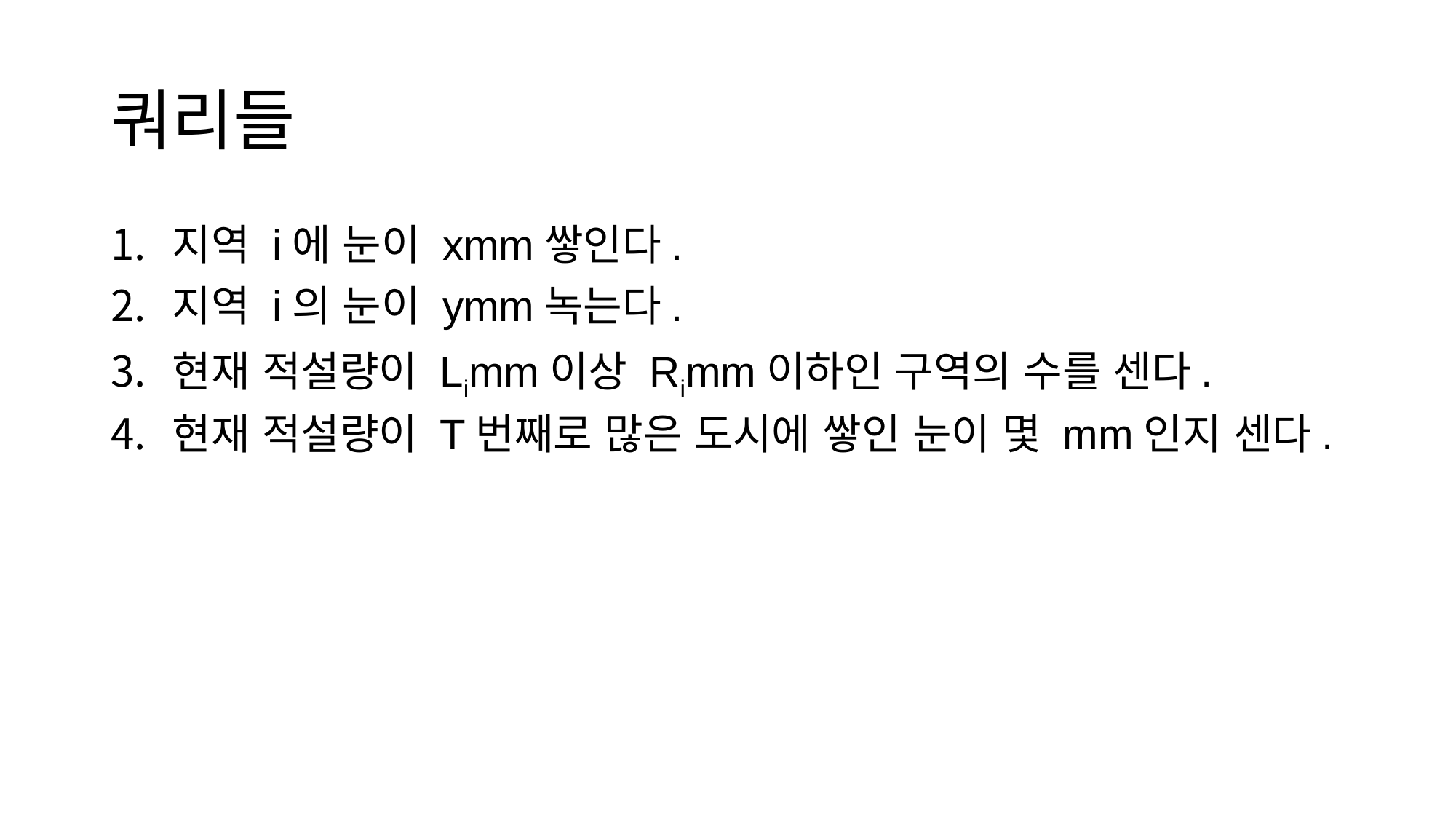

# 쿼리들
지역 i에 눈이 xmm쌓인다.
지역 i의 눈이 ymm녹는다.
현재 적설량이 Limm이상 Rimm이하인 구역의 수를 센다.
현재 적설량이 T번째로 많은 도시에 쌓인 눈이 몇 mm인지 센다.